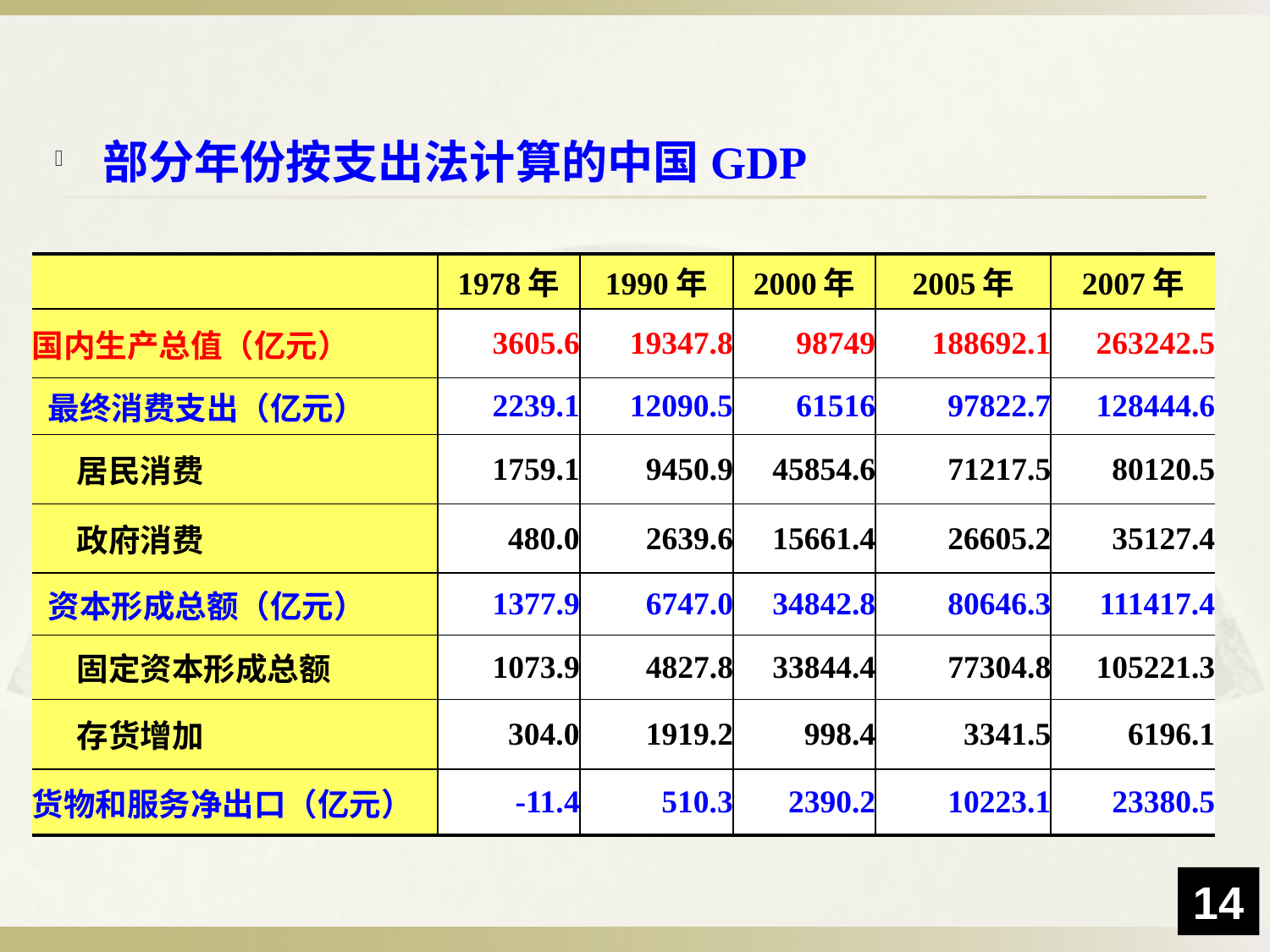

部分年份按支出法计算的中国GDP
|  | 1978年 | 1990年 | 2000年 | 2005年 | 2007年 |
| --- | --- | --- | --- | --- | --- |
| 国内生产总值（亿元） | 3605.6 | 19347.8 | 98749 | 188692.1 | 263242.5 |
| 最终消费支出（亿元） | 2239.1 | 12090.5 | 61516 | 97822.7 | 128444.6 |
| 居民消费 | 1759.1 | 9450.9 | 45854.6 | 71217.5 | 80120.5 |
| 政府消费 | 480.0 | 2639.6 | 15661.4 | 26605.2 | 35127.4 |
| 资本形成总额（亿元） | 1377.9 | 6747.0 | 34842.8 | 80646.3 | 111417.4 |
| 固定资本形成总额 | 1073.9 | 4827.8 | 33844.4 | 77304.8 | 105221.3 |
| 存货增加 | 304.0 | 1919.2 | 998.4 | 3341.5 | 6196.1 |
| 货物和服务净出口（亿元） | -11.4 | 510.3 | 2390.2 | 10223.1 | 23380.5 |
14